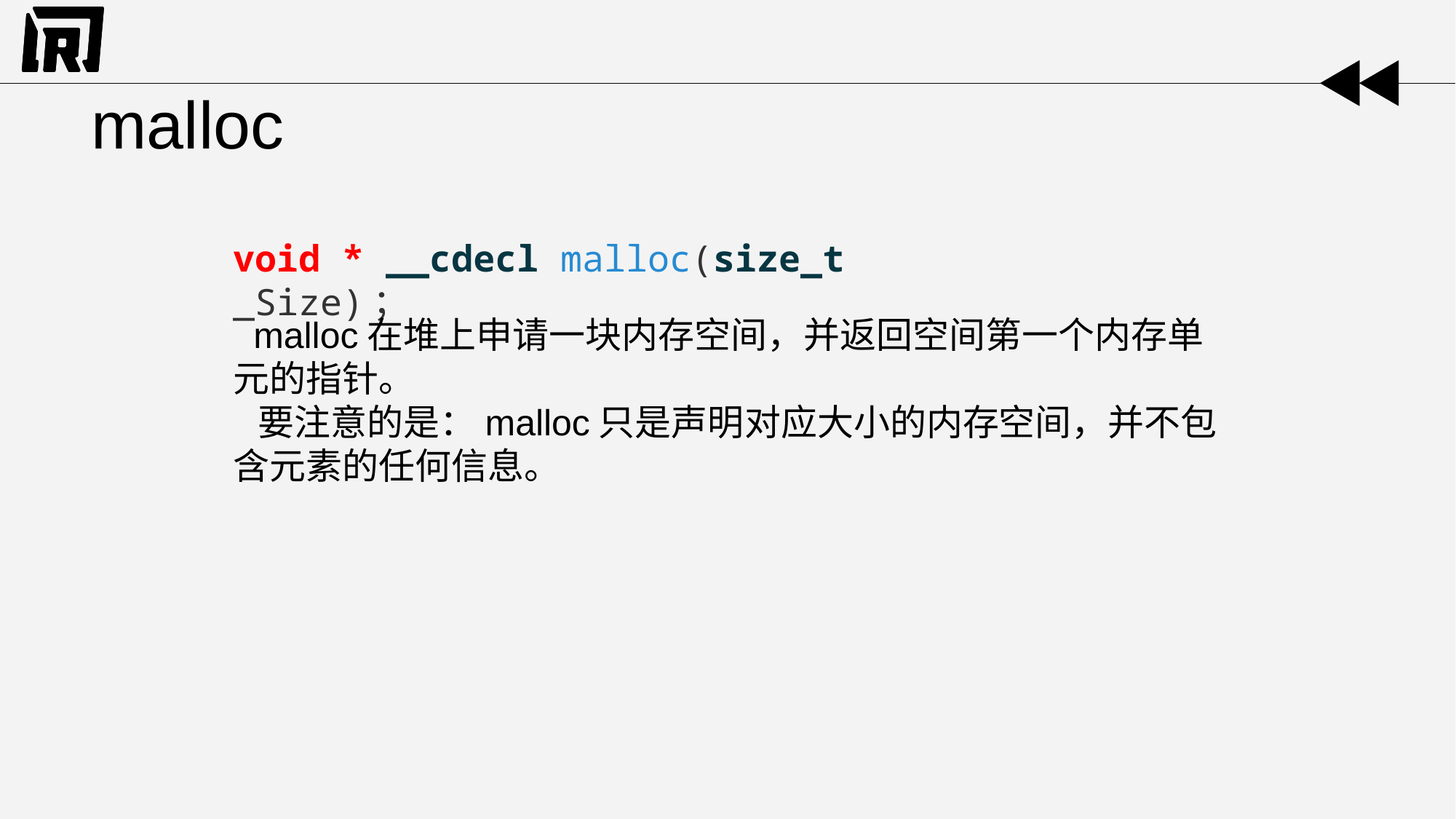

# malloc
void * __cdecl malloc(size_t _Size)；
  malloc在堆上申请一块内存空间，并返回空间第一个内存单元的指针。
  要注意的是：malloc只是声明对应大小的内存空间，并不包含元素的任何信息。